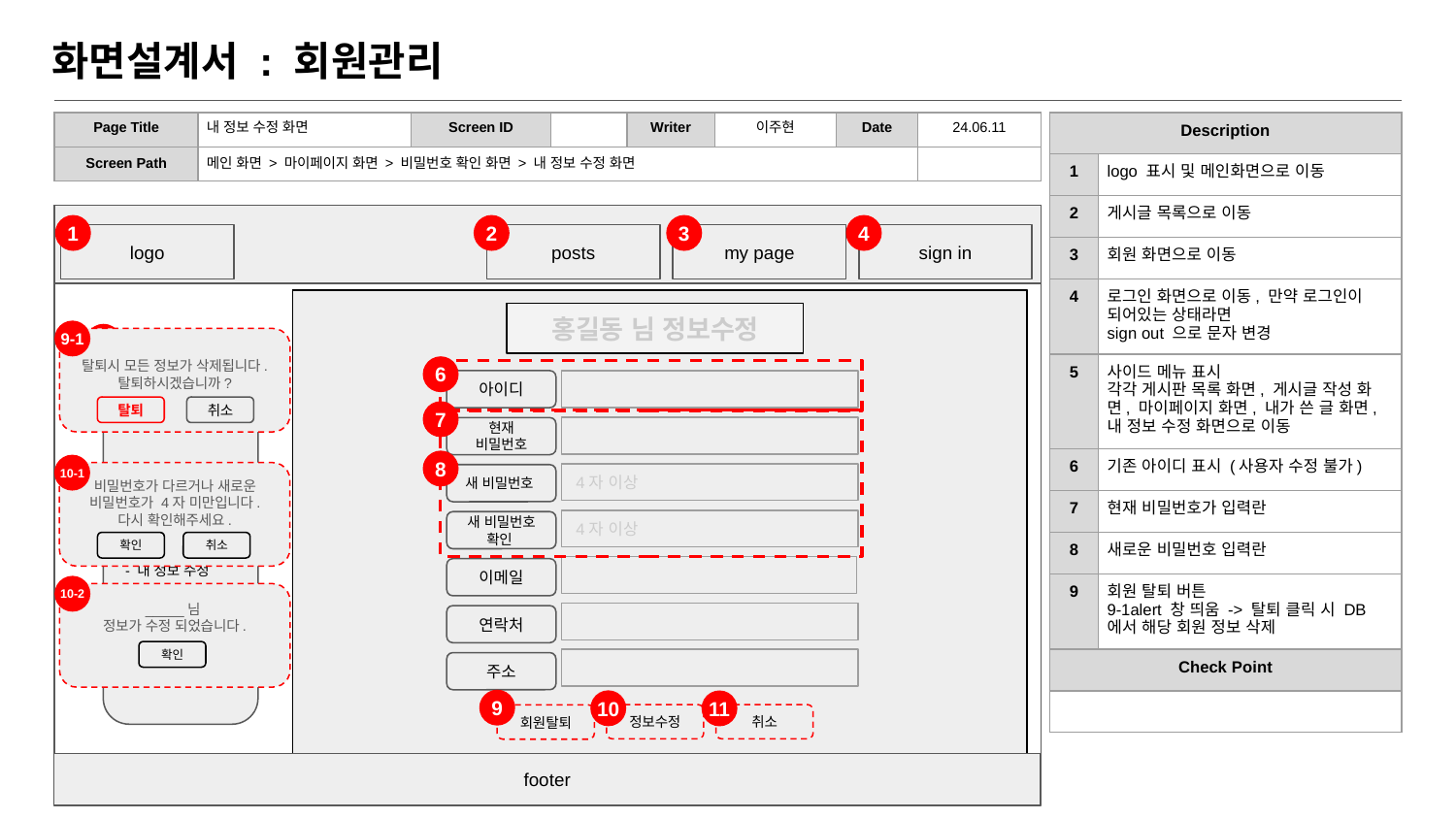

# 화면설계서 : 회원관리
| Page Title | 내 정보 수정 화면 | Screen ID |  | Writer | 이주현 | Date | 24.06.11 |
| --- | --- | --- | --- | --- | --- | --- | --- |
| Screen Path | 메인 화면 > 마이페이지 화면 > 비밀번호 확인 화면 > 내 정보 수정 화면 |  |  |  |  |  |  |
| Description |  |
| --- | --- |
| 1 | logo 표시 및 메인화면으로 이동 |
| 2 | 게시글 목록으로 이동 |
| 3 | 회원 화면으로 이동 |
| 4 | 로그인 화면으로 이동, 만약 로그인이 되어있는 상태라면 sign out 으로 문자 변경 |
| 5 | 사이드 메뉴 표시 각각 게시판 목록 화면, 게시글 작성 화면, 마이페이지 화면, 내가 쓴 글 화면, 내 정보 수정 화면으로 이동 |
| 6 | 기존 아이디 표시 (사용자 수정 불가) |
| 7 | 현재 비밀번호가 입력란 |
| 8 | 새로운 비밀번호 입력란 |
| 9 | 회원 탈퇴 버튼 9-1alert 창 띄움 -> 탈퇴 클릭 시 DB에서 해당 회원 정보 삭제 |
| Check Point |  |
|  |  |
①
①

③
④
②
③
④
②
1
2
3
4
logo
logo
posts
posts
posts
my page
my page
sign in
sign in
logo
my page
sign in

홍길동 님 정보수정
홍길동 님 정보수정
9-1

탈퇴시 모든 정보가 삭제됩니다.
탈퇴하시겠습니까?
탈퇴
취소
5
게시판
- 게시글 작성

마이페이지
- 내가 쓴 글 보기
- 내 정보 수정
6

아이디

7
회원 정보 수정을 위해 비밀번호를 입력해주세요.

현재 비밀번호
8
10-1

비밀번호가 다르거나 새로운 비밀번호가 4자 미만입니다.
다시 확인해주세요.
확인
취소
4자 이상
새 비밀번호
1

아이디
hong9999
4자 이상
새 비밀번호 확인
2

이메일
비밀번호
|
10-2

_____님
정보가 수정 되었습니다.
확인

연락처
3

회원 정보 수정

주소
9
10
11
정보수정
취소
회원탈퇴
footer